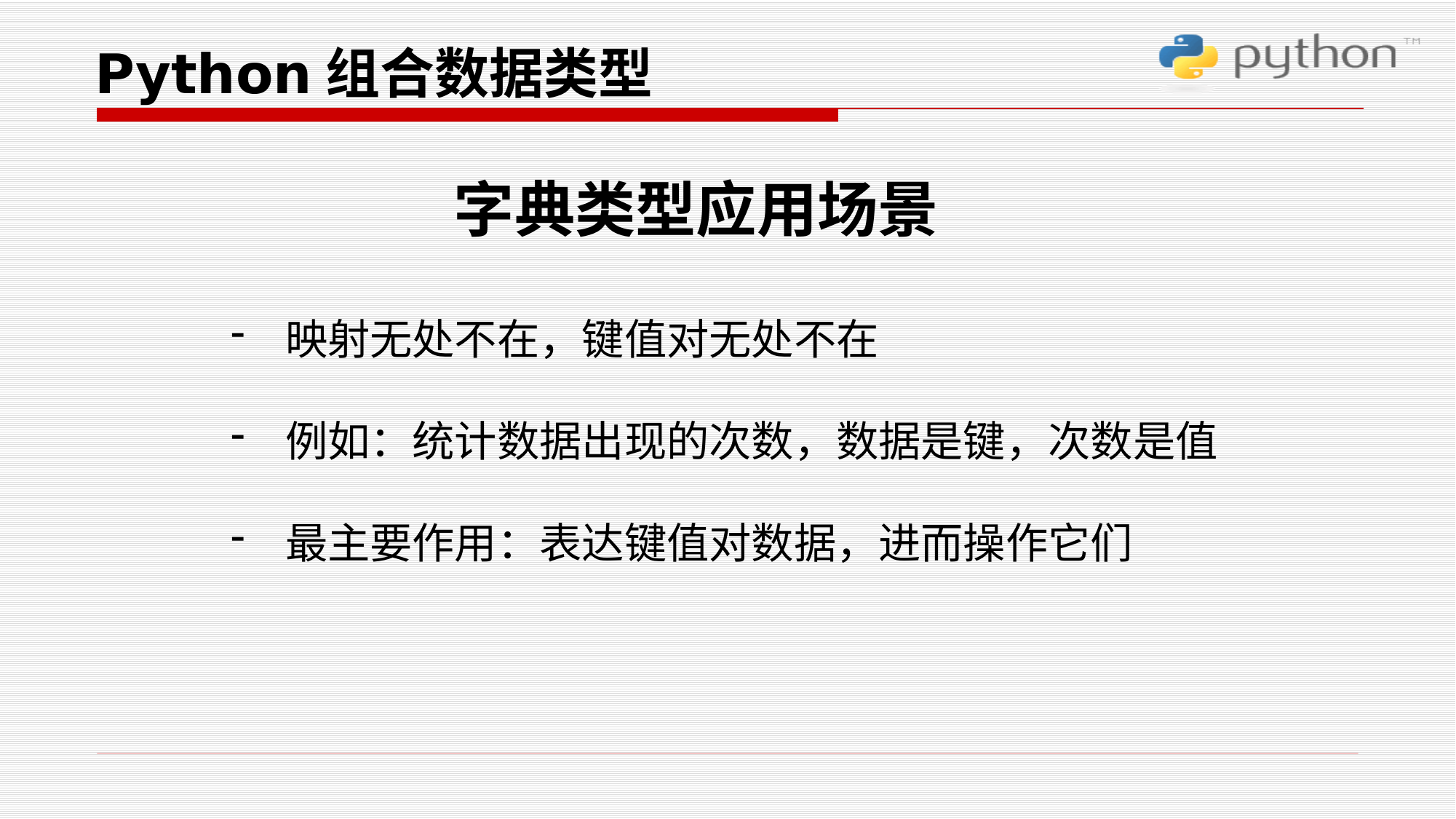

Python组合数据类型
字典类型应用场景
映射无处不在，键值对无处不在

例如：统计数据出现的次数，数据是键，次数是值

最主要作用：表达键值对数据，进而操作它们